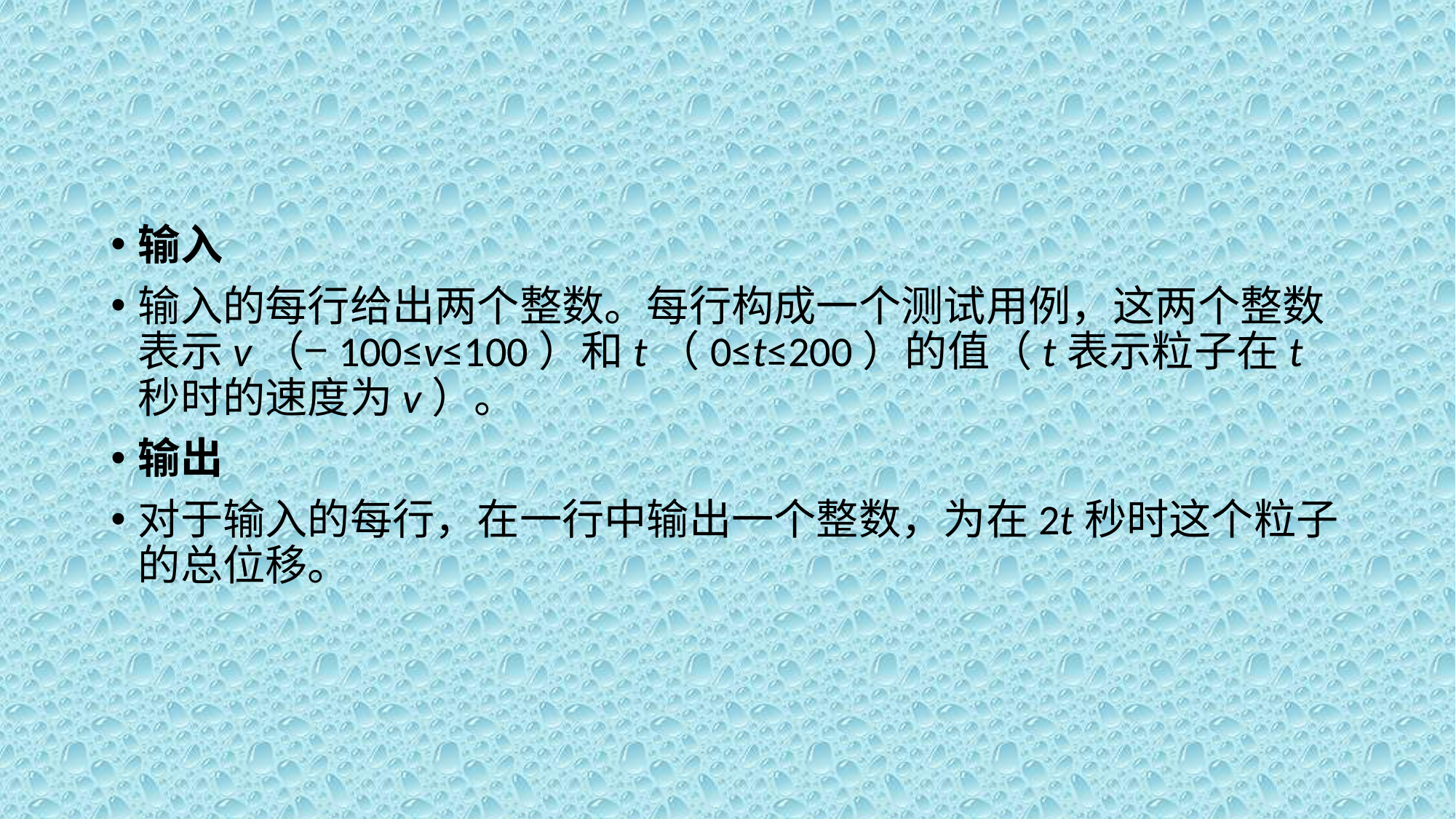

#
输入
输入的每行给出两个整数。每行构成一个测试用例，这两个整数表示v（−100≤v≤100）和t（0≤t≤200）的值（t表示粒子在t秒时的速度为v）。
输出
对于输入的每行，在一行中输出一个整数，为在2t秒时这个粒子的总位移。